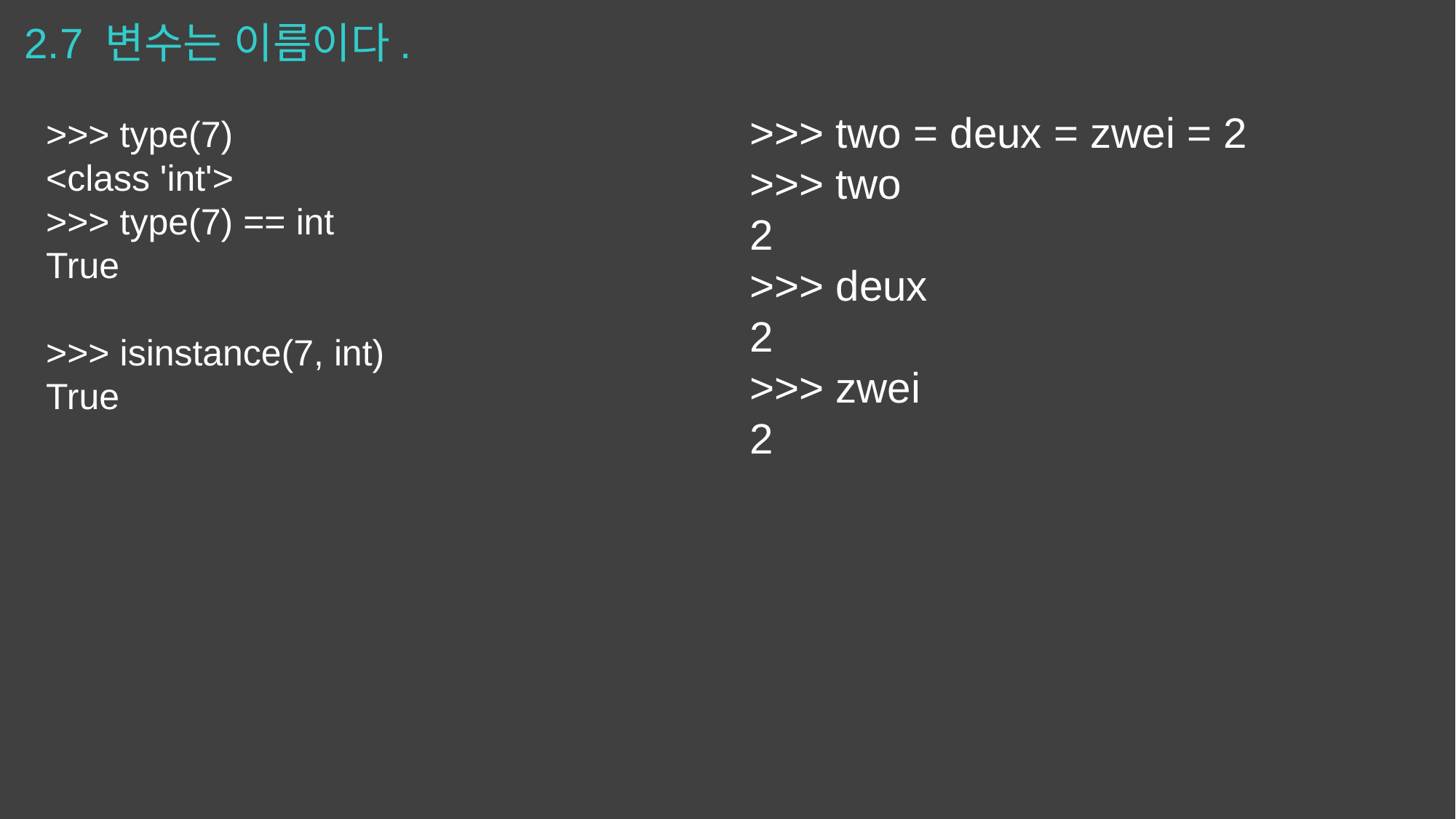

# 2.7 변수는 이름이다.
>>> two = deux = zwei = 2
>>> two
2
>>> deux
2
>>> zwei
2
>>> type(7)
<class 'int'>
>>> type(7) == int
True

>>> isinstance(7, int)
True